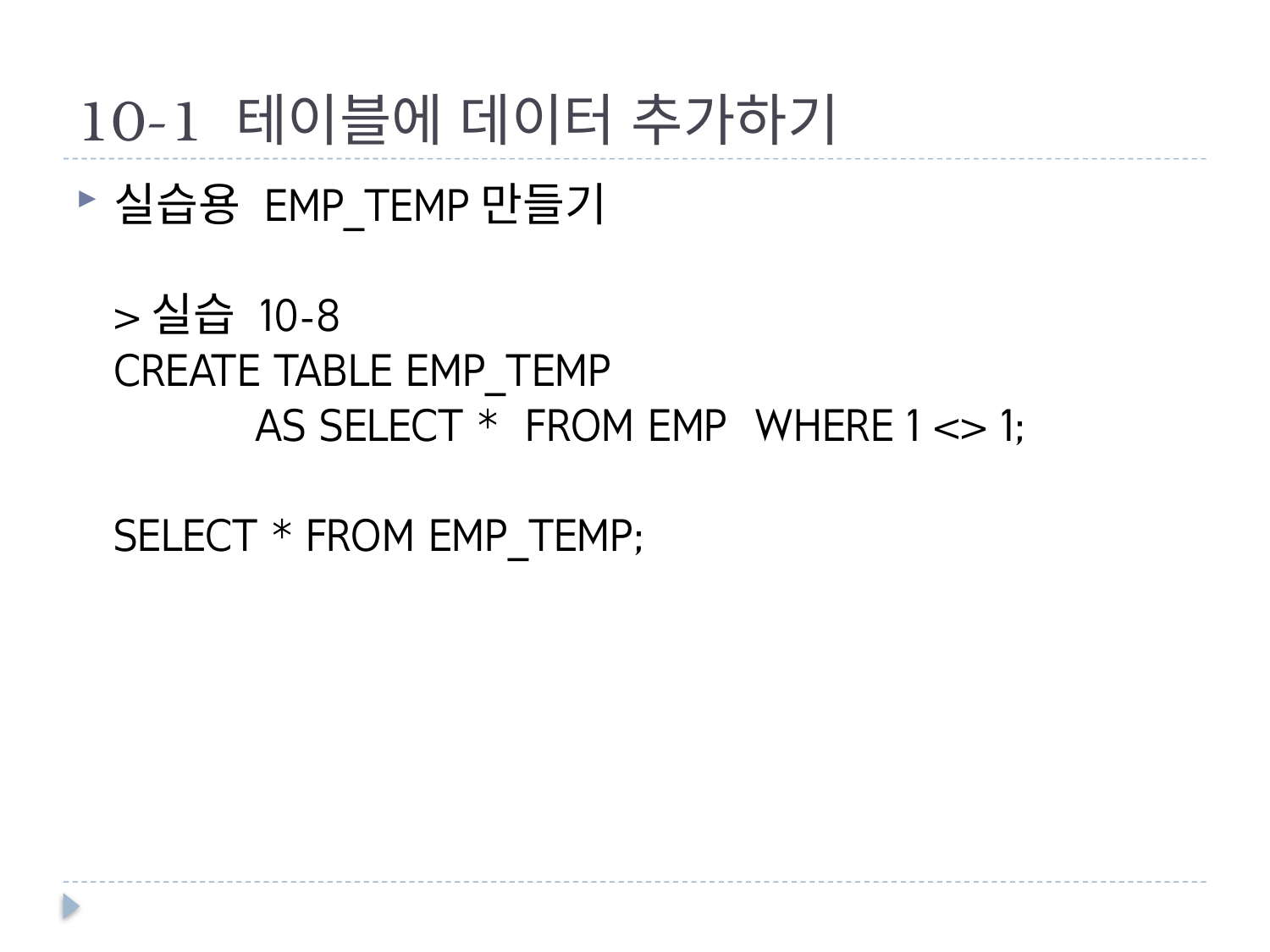

# 10-1 테이블에 데이터 추가하기
실습용 EMP_TEMP만들기
>실습 10-8
CREATE TABLE EMP_TEMP
	 AS SELECT *  FROM EMP  WHERE 1 <> 1;
SELECT * FROM EMP_TEMP;